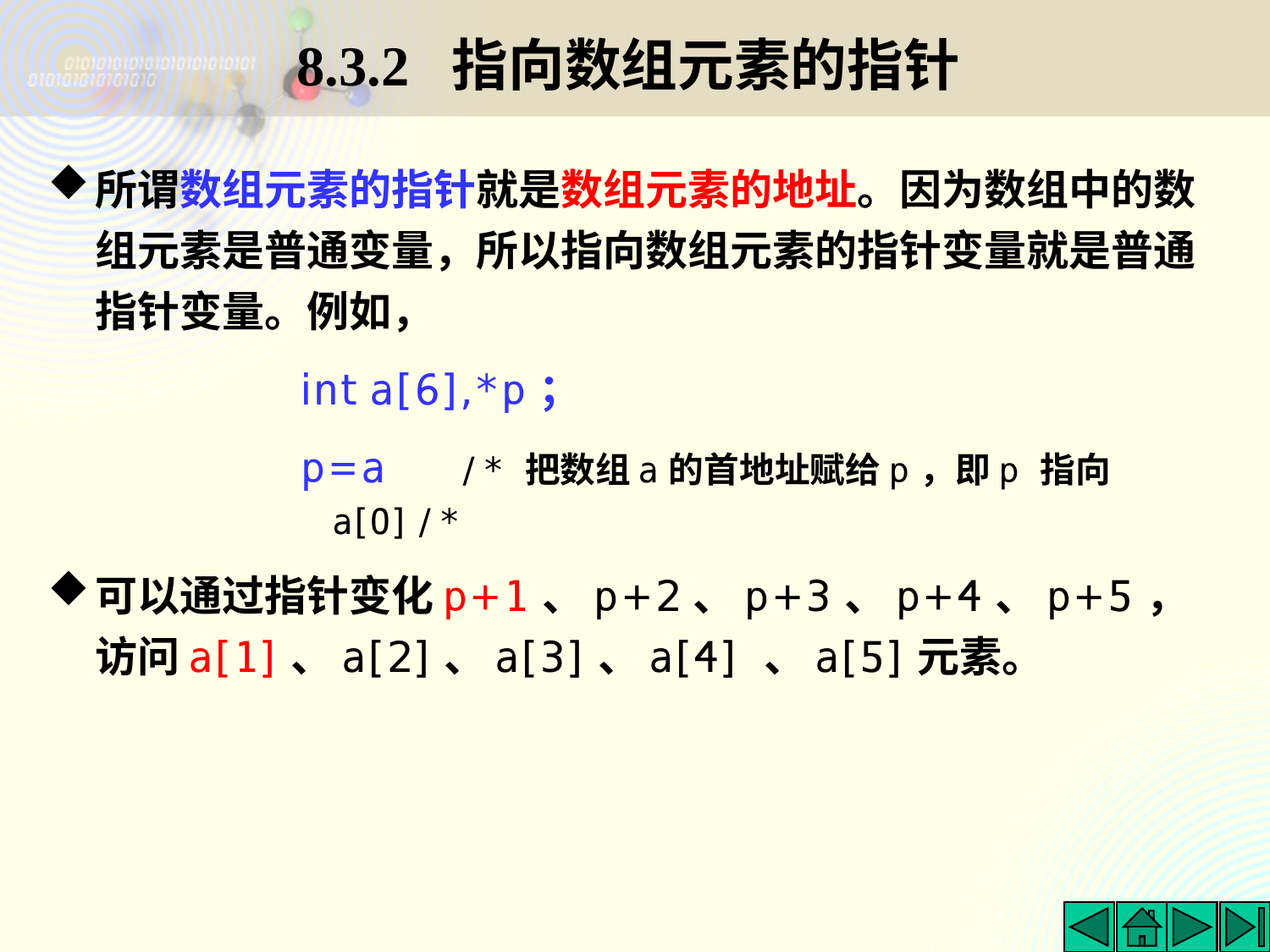

# 8.3.2  指向数组元素的指针
所谓数组元素的指针就是数组元素的地址。因为数组中的数组元素是普通变量，所以指向数组元素的指针变量就是普通指针变量。例如，
int a[6],*p；
p=a      /* 把数组a的首地址赋给p，即p 指向a[0] /*
可以通过指针变化p+1、p+2、p+3、p+4、p+5，访问a[1]、a[2]、a[3]、a[4] 、a[5]元素。